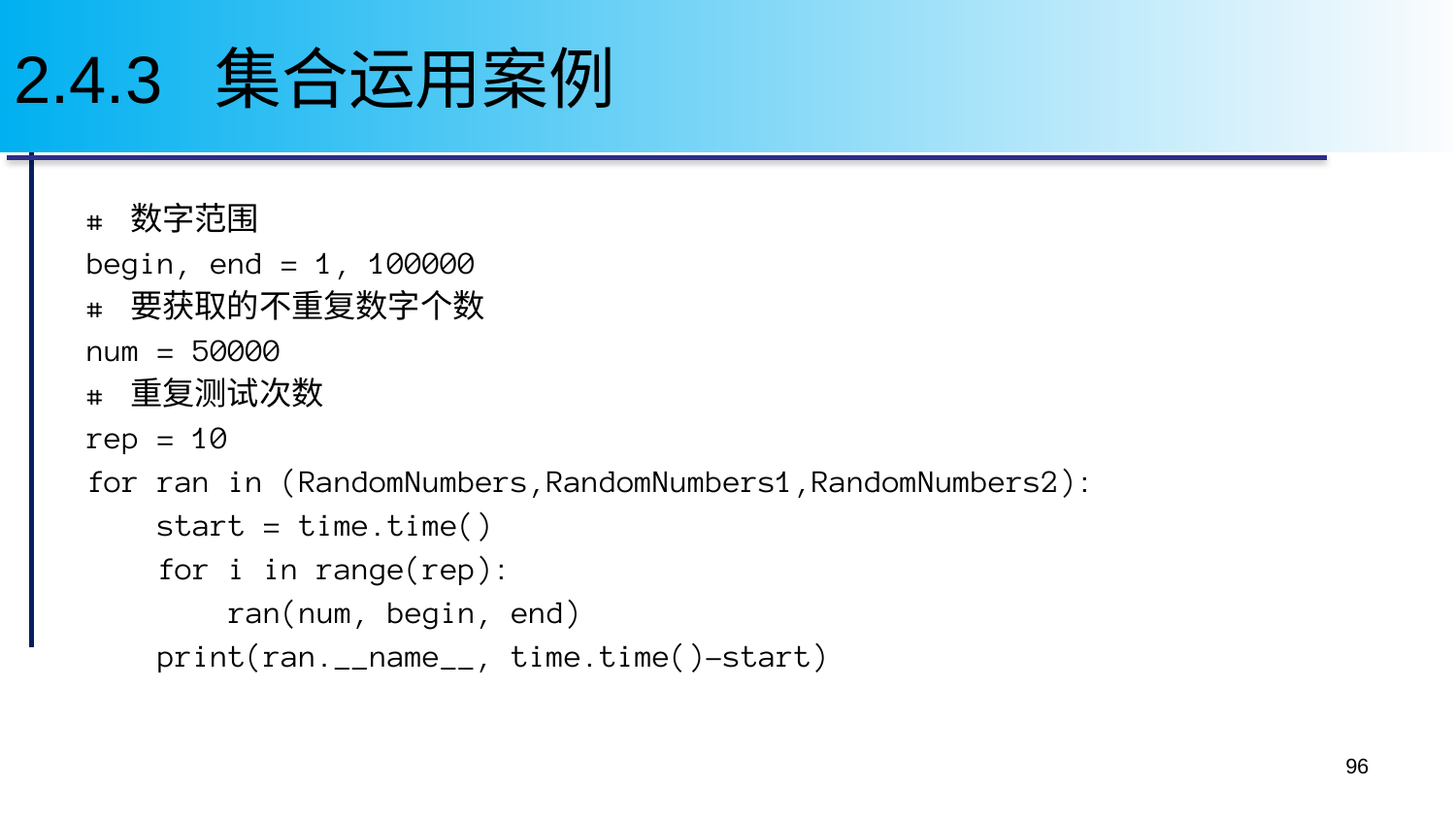

# 2.4.3  集合运用案例
# 数字范围
begin, end = 1, 100000
# 要获取的不重复数字个数
num = 50000
# 重复测试次数
rep = 10
for ran in (RandomNumbers,RandomNumbers1,RandomNumbers2):
    start = time.time()
    for i in range(rep):
        ran(num, begin, end)
    print(ran.__name__, time.time()-start)
96